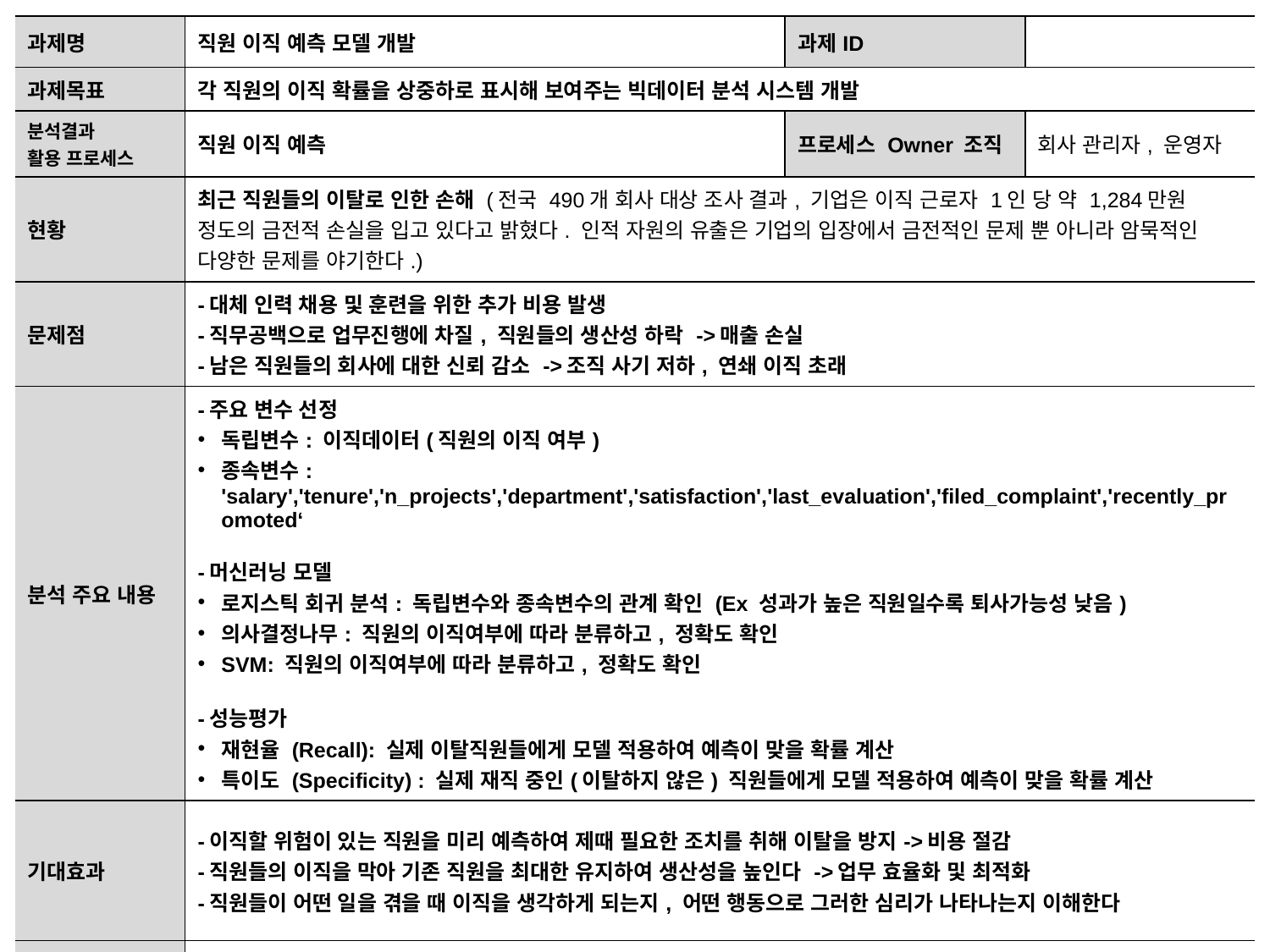

| 과제명 | 직원 이직 예측 모델 개발 | 과제ID |  |
| --- | --- | --- | --- |
| 과제목표 | 각 직원의 이직 확률을 상중하로 표시해 보여주는 빅데이터 분석 시스템 개발 |  |  |
| 분석결과 활용 프로세스 | 직원 이직 예측 | 프로세스 Owner 조직 | 회사 관리자, 운영자 |
| 현황 | 최근 직원들의 이탈로 인한 손해 (전국 490개 회사 대상 조사 결과, 기업은 이직 근로자 1인 당 약 1,284만원 정도의 금전적 손실을 입고 있다고 밝혔다. 인적 자원의 유출은 기업의 입장에서 금전적인 문제 뿐 아니라 암묵적인 다양한 문제를 야기한다.) |  |  |
| 문제점 | -대체 인력 채용 및 훈련을 위한 추가 비용 발생 -직무공백으로 업무진행에 차질, 직원들의 생산성 하락 ->매출 손실 -남은 직원들의 회사에 대한 신뢰 감소 ->조직 사기 저하, 연쇄 이직 초래 |  |  |
| 분석 주요 내용 | -주요 변수 선정 독립변수: 이직데이터(직원의 이직 여부) 종속변수: 'salary','tenure','n\_projects','department','satisfaction','last\_evaluation','filed\_complaint','recently\_promoted‘ -머신러닝 모델 로지스틱 회귀 분석: 독립변수와 종속변수의 관계 확인 (Ex 성과가 높은 직원일수록 퇴사가능성 낮음) 의사결정나무: 직원의 이직여부에 따라 분류하고, 정확도 확인 SVM: 직원의 이직여부에 따라 분류하고, 정확도 확인 -성능평가 재현율 (Recall): 실제 이탈직원들에게 모델 적용하여 예측이 맞을 확률 계산 특이도 (Specificity) : 실제 재직 중인(이탈하지 않은) 직원들에게 모델 적용하여 예측이 맞을 확률 계산 |  |  |
| 기대효과 | -이직할 위험이 있는 직원을 미리 예측하여 제때 필요한 조치를 취해 이탈을 방지->비용 절감 -직원들의 이직을 막아 기존 직원을 최대한 유지하여 생산성을 높인다 ->업무 효율화 및 최적화 -직원들이 어떤 일을 겪을 때 이직을 생각하게 되는지, 어떤 행동으로 그러한 심리가 나타나는지 이해한다 |  |  |
| 필요Data | 직원 이탈에 관한 history 데이터, 직원 정보(만족도, 성과, 급여, 평균 근무시간, 근속기간 등) |  |  |